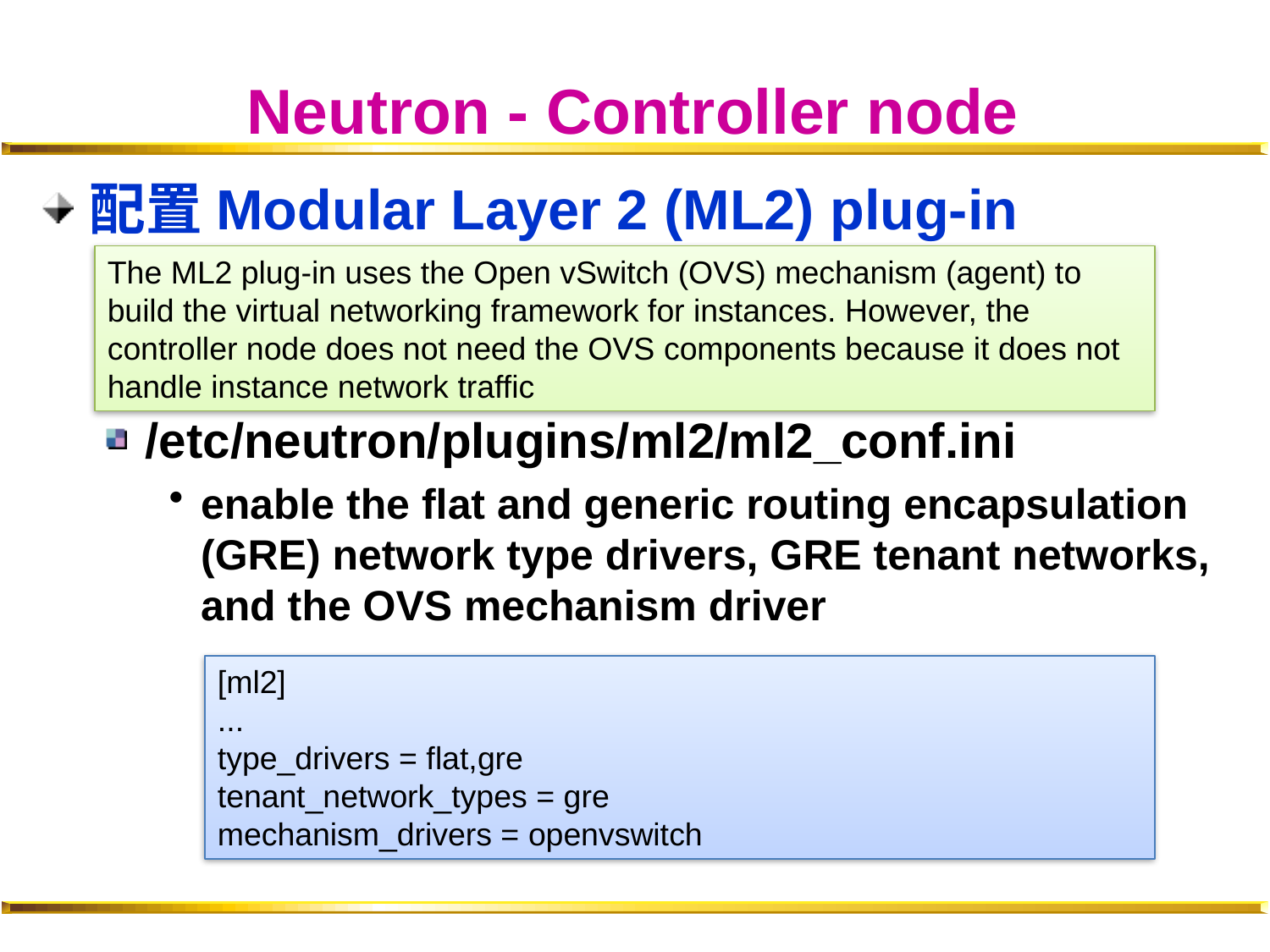

# Neutron - Controller node
配置Modular Layer 2 (ML2) plug-in

/etc/neutron/plugins/ml2/ml2_conf.ini
enable the flat and generic routing encapsulation (GRE) network type drivers, GRE tenant networks, and the OVS mechanism driver
The ML2 plug-in uses the Open vSwitch (OVS) mechanism (agent) to build the virtual networking framework for instances. However, the controller node does not need the OVS components because it does not handle instance network traffic
[ml2]
...
type_drivers = flat,gre
tenant_network_types = gre
mechanism_drivers = openvswitch